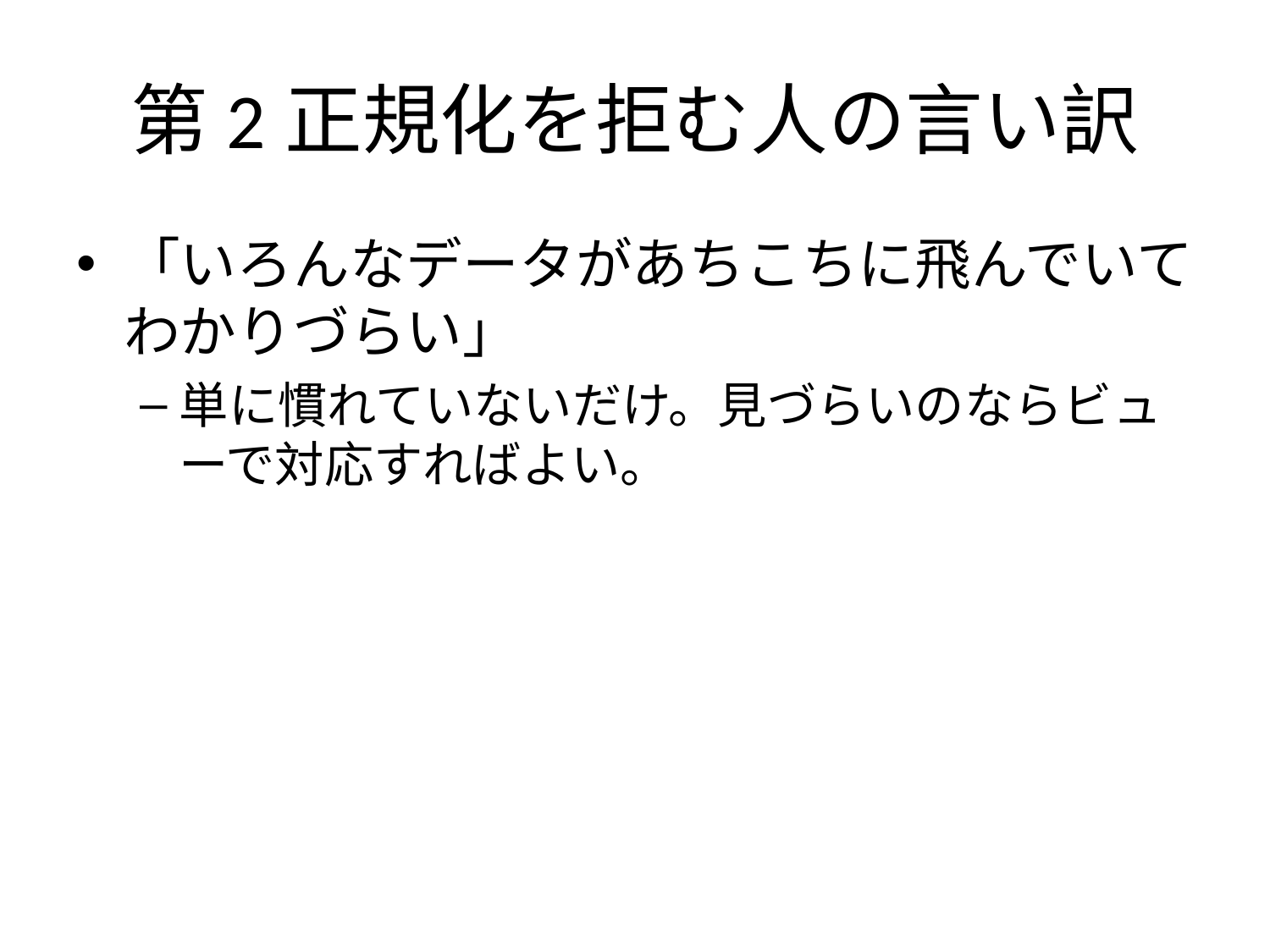

# 第2正規化を拒む人の言い訳
「いろんなデータがあちこちに飛んでいてわかりづらい」
単に慣れていないだけ。見づらいのならビューで対応すればよい。